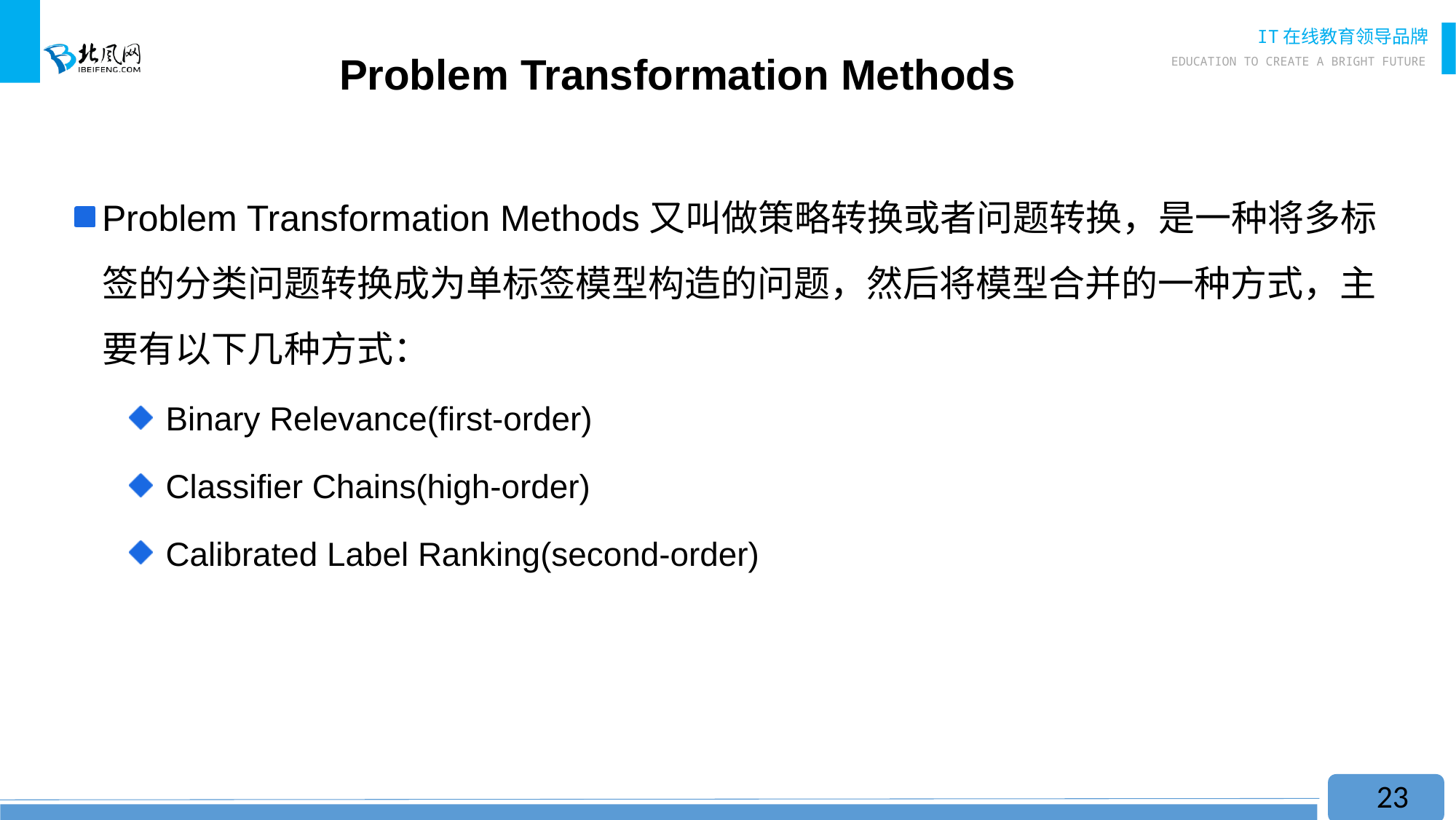

# Problem Transformation Methods
Problem Transformation Methods又叫做策略转换或者问题转换，是一种将多标签的分类问题转换成为单标签模型构造的问题，然后将模型合并的一种方式，主要有以下几种方式：
 Binary Relevance(first-order)
 Classifier Chains(high-order)
 Calibrated Label Ranking(second-order)